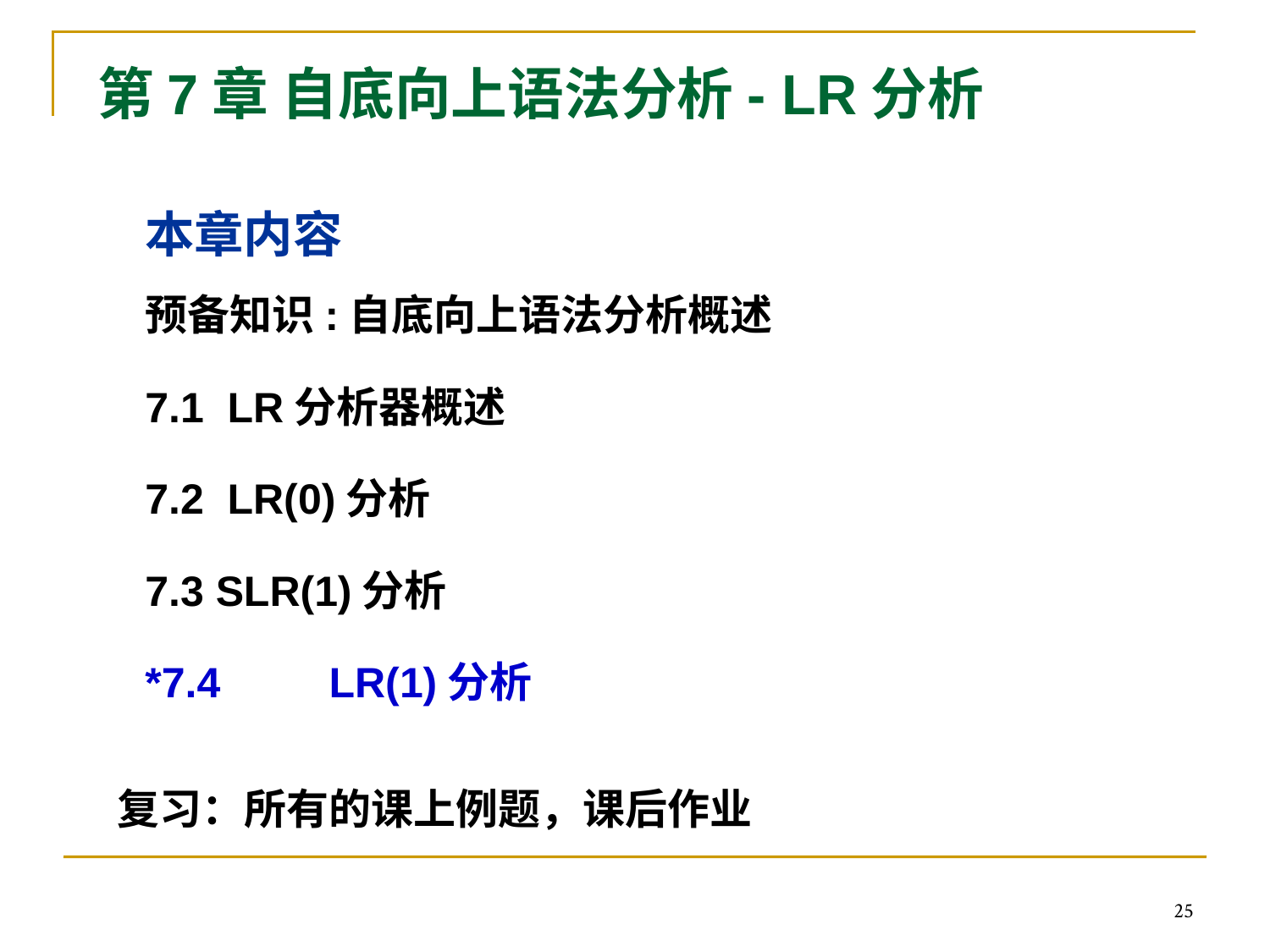

# 第7章 自底向上语法分析- LR分析
本章内容
预备知识:自底向上语法分析概述
7.1  LR分析器概述
7.2  LR(0)分析
7.3 SLR(1)分析
*7.4	 LR(1)分析
复习：所有的课上例题，课后作业
25